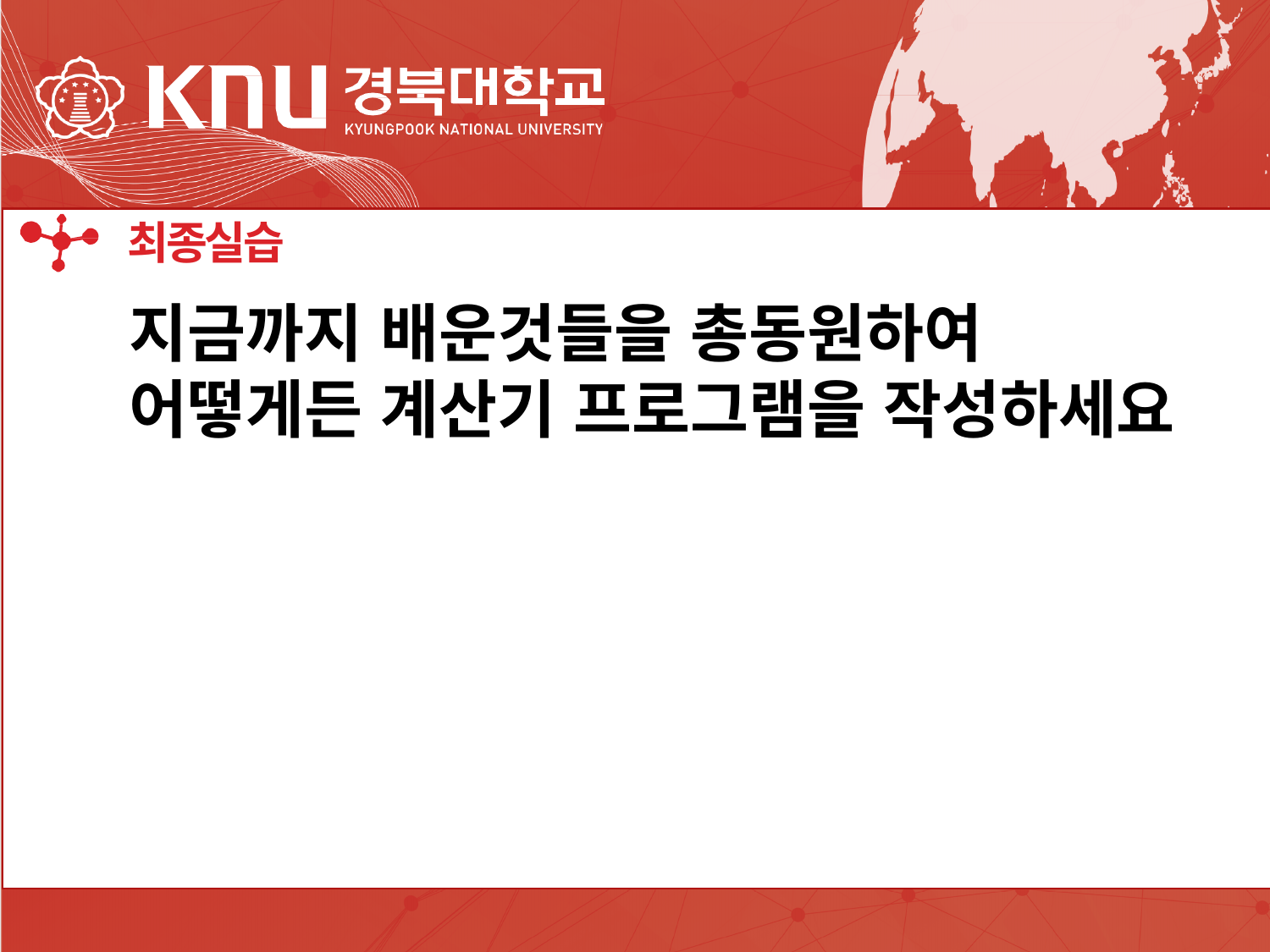

IDE

최종실습

지금까지 배운것들을 총동원하여 어떻게든 계산기 프로그램을 작성하세요